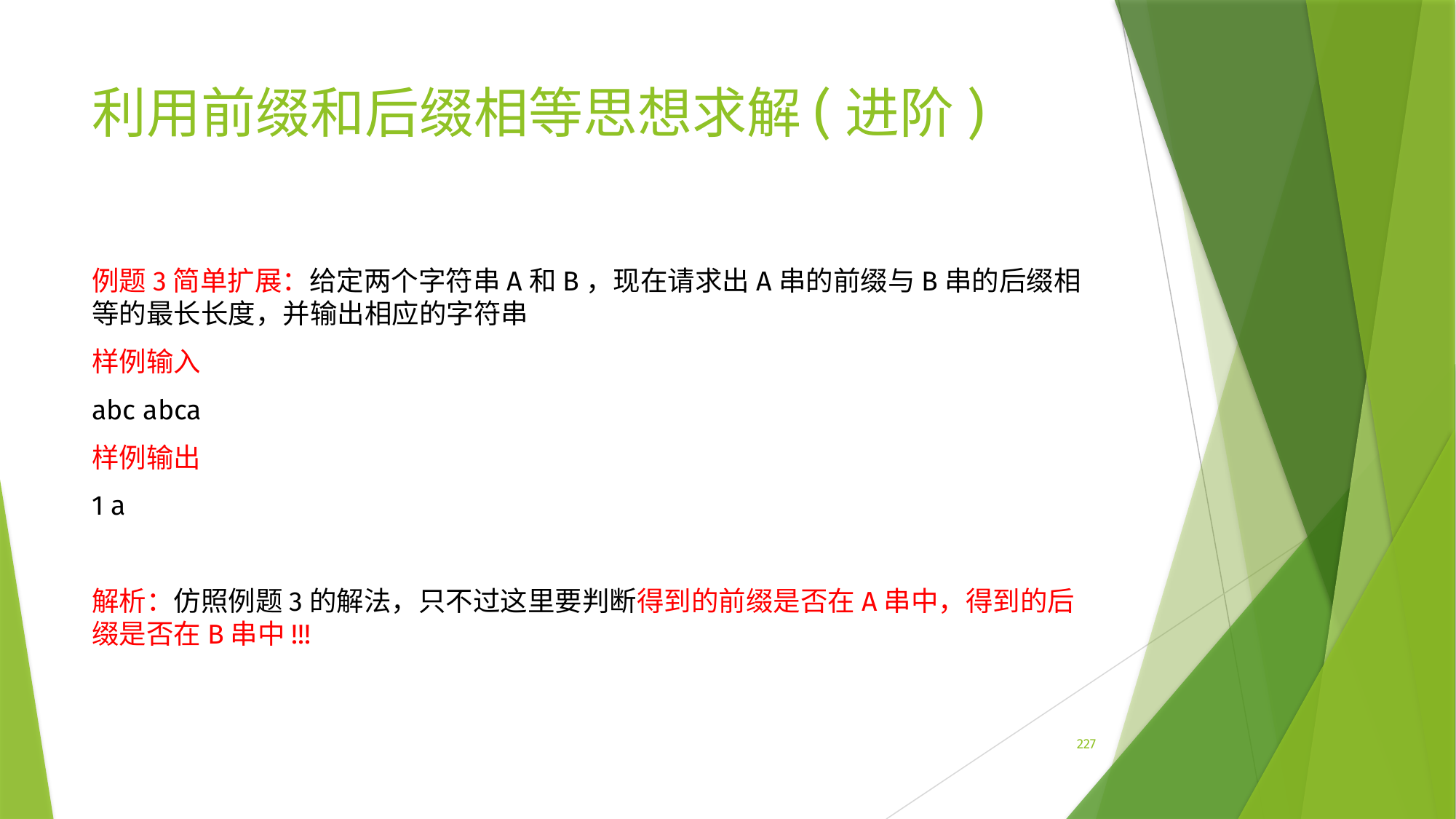

# 利用前缀和后缀相等思想求解(进阶)
例题3简单扩展：给定两个字符串A和B，现在请求出A串的前缀与B串的后缀相等的最长长度，并输出相应的字符串
样例输入
abc abca
样例输出
1 a

解析：仿照例题3的解法，只不过这里要判断得到的前缀是否在A串中，得到的后缀是否在B串中!!!
227